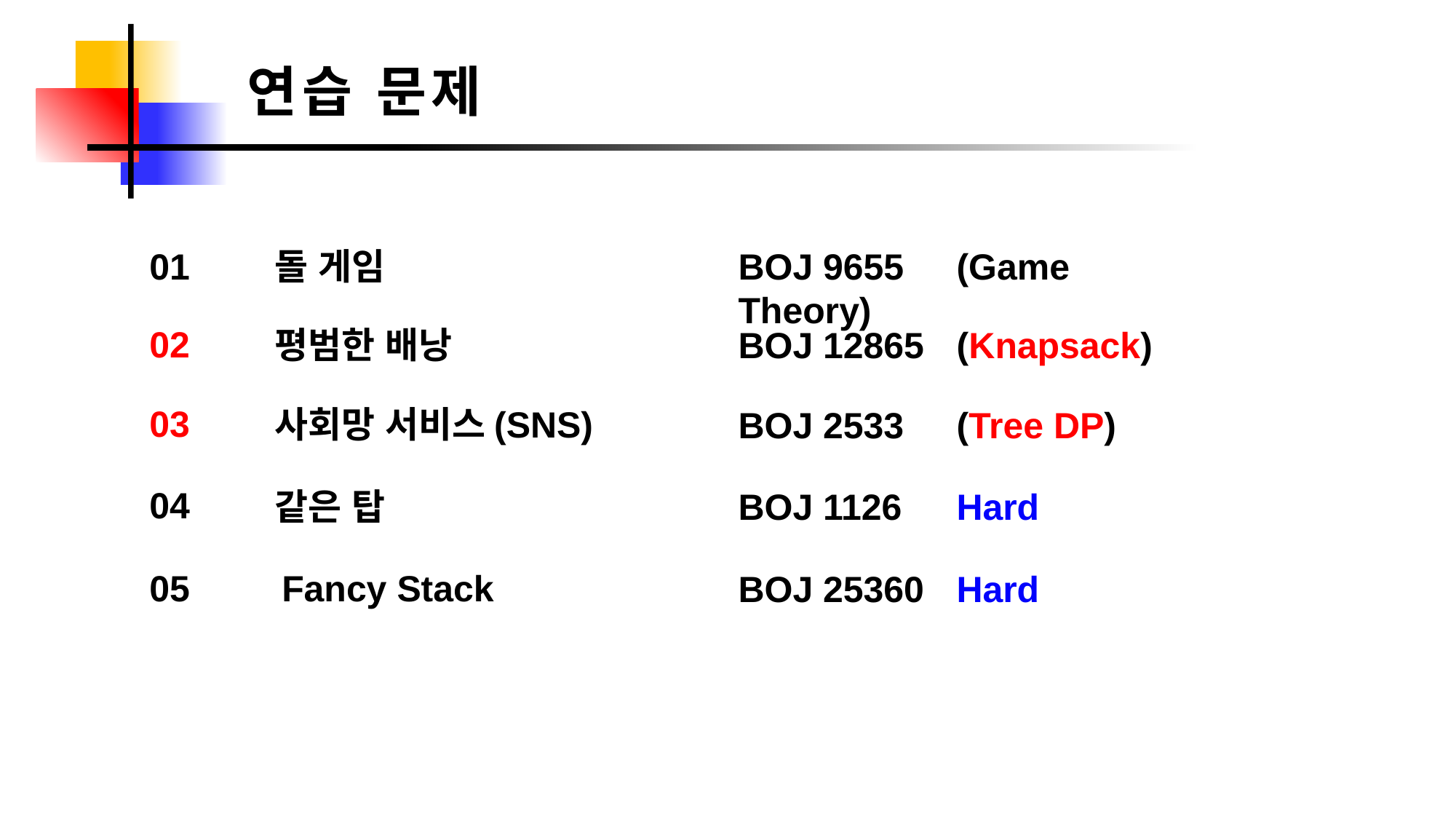

연습 문제
01
돌 게임
BOJ 9655	(Game Theory)
02
BOJ 12865 	(Knapsack)
평범한 배낭
03
사회망 서비스(SNS)
BOJ 2533	(Tree DP)
04
같은 탑
BOJ 1126	Hard
05
 Fancy Stack
BOJ 25360	Hard